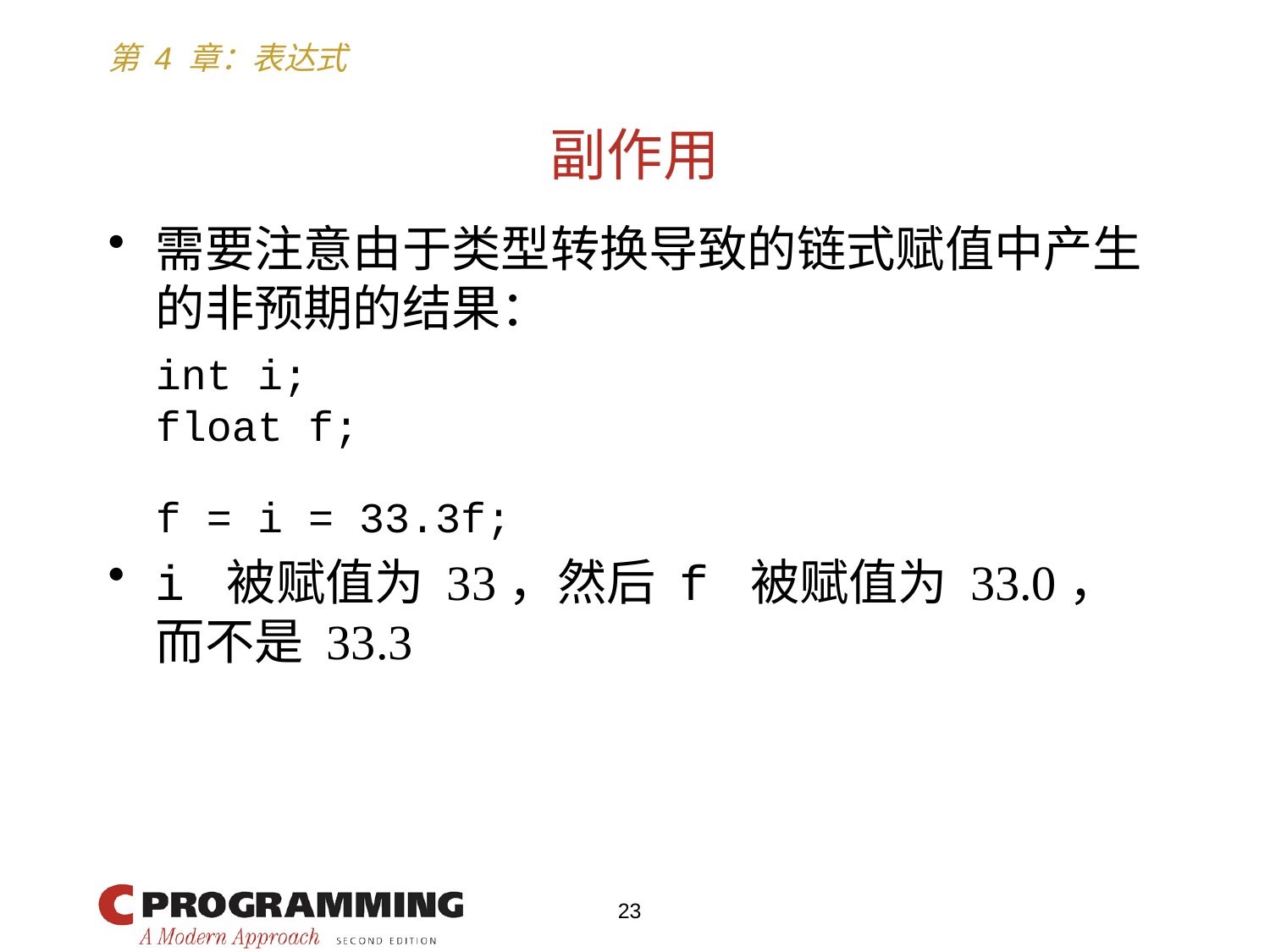

# 副作用
需要注意由于类型转换导致的链式赋值中产生的非预期的结果：
	int i;
	float f;

	f = i = 33.3f;
i 被赋值为 33，然后 f 被赋值为 33.0，而不是 33.3

23